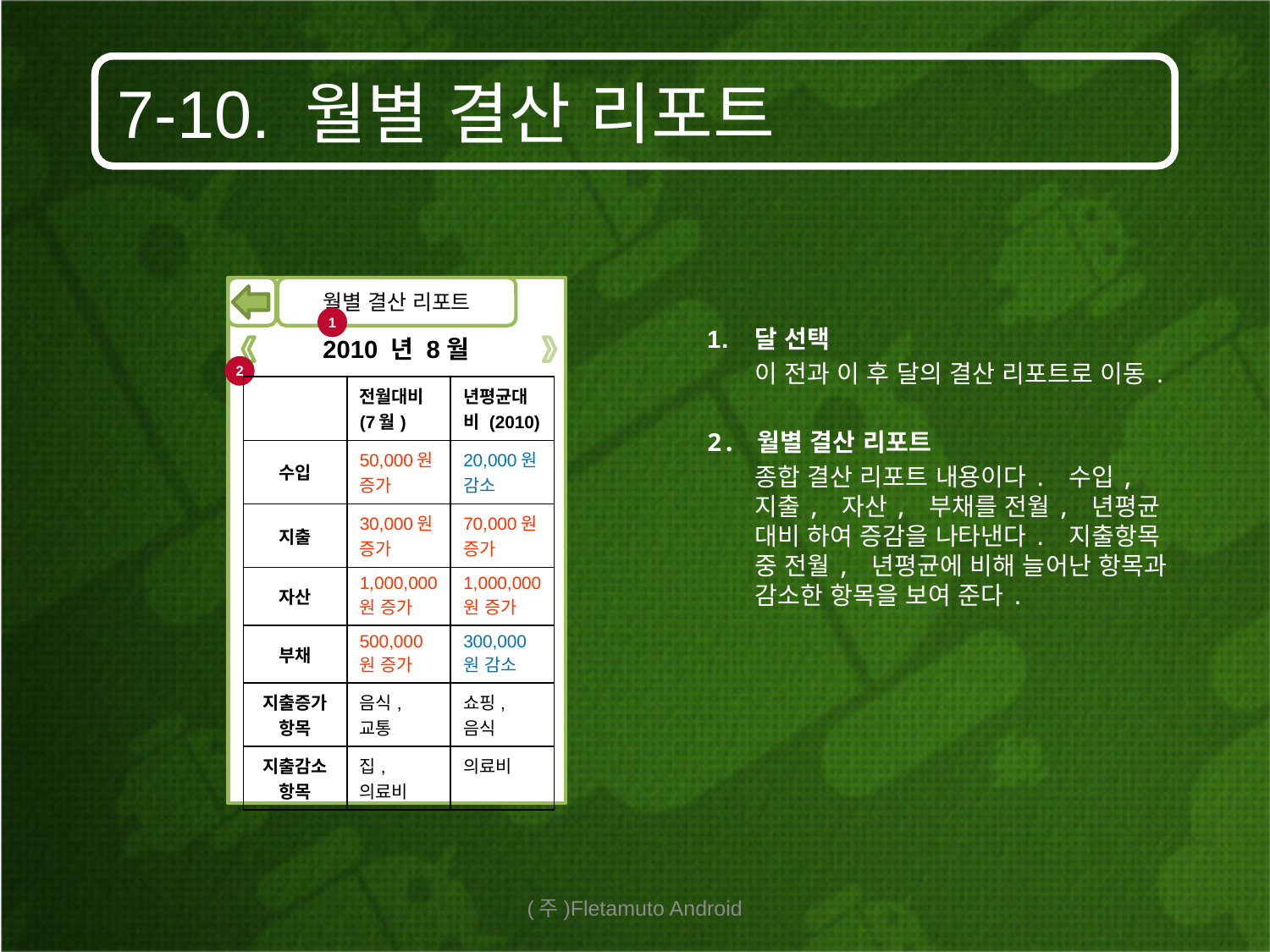

# 7-10. 월별 결산 리포트

월별 결산 리포트
1
달 선택
	이 전과 이 후 달의 결산 리포트로 이동.

2. 월별 결산 리포트
	종합 결산 리포트 내용이다. 수입, 지출, 자산, 부채를 전월, 년평균 대비 하여 증감을 나타낸다. 지출항목 중 전월, 년평균에 비해 늘어난 항목과 감소한 항목을 보여 준다.
2010 년 8월

2
|  | 전월대비 (7월) | 년평균대비 (2010) |
| --- | --- | --- |
| 수입 | 50,000원 증가 | 20,000원 감소 |
| 지출 | 30,000원 증가 | 70,000원 증가 |
| 자산 | 1,000,000원 증가 | 1,000,000원 증가 |
| 부채 | 500,000원 증가 | 300,000원 감소 |
| 지출증가항목 | 음식, 교통 | 쇼핑, 음식 |
| 지출감소항목 | 집, 의료비 | 의료비 |
(주)Fletamuto Android